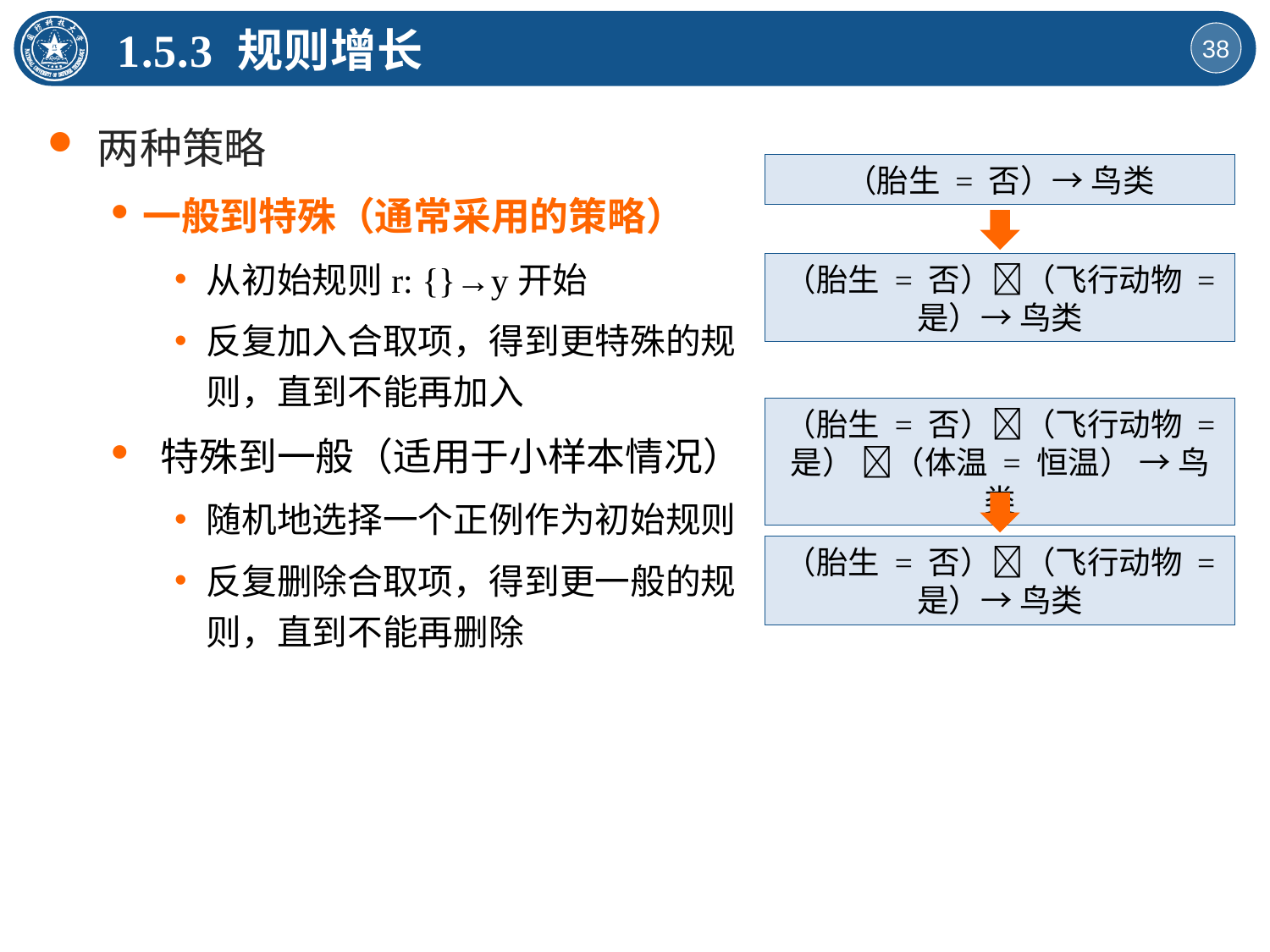

1.5.3 规则增长
两种策略
一般到特殊（通常采用的策略）
从初始规则r: {}→y开始
反复加入合取项，得到更特殊的规则，直到不能再加入
 特殊到一般（适用于小样本情况）
随机地选择一个正例作为初始规则
反复删除合取项，得到更一般的规则，直到不能再删除
（胎生 = 否）→ 鸟类

（胎生 = 否）∧（飞行动物 = 是）→ 鸟类
（胎生 = 否）∧（飞行动物 = 是） ∧（体温 = 恒温） → 鸟类

（胎生 = 否）∧（飞行动物 = 是）→ 鸟类